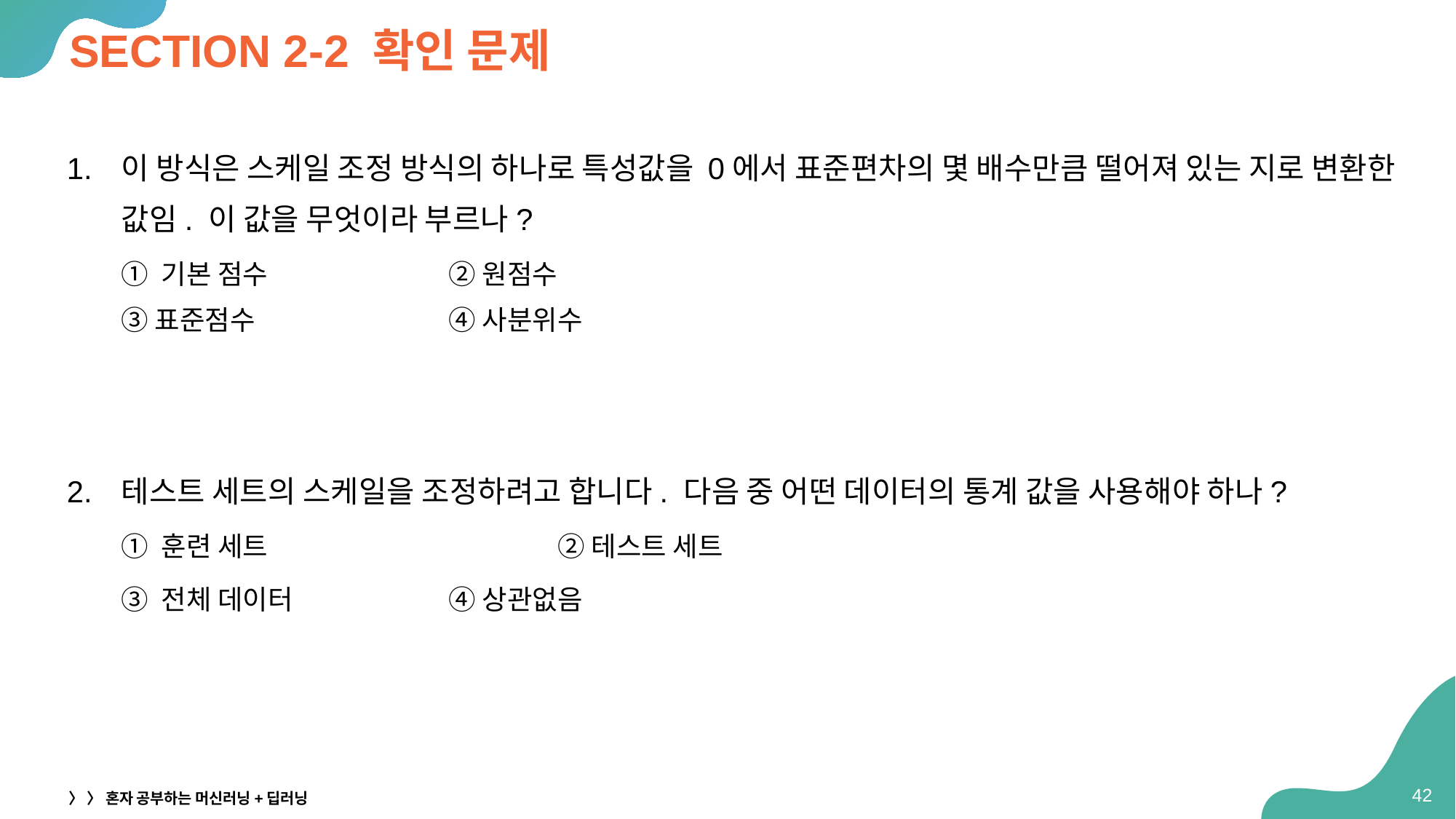

# SECTION 2-2 확인 문제
이 방식은 스케일 조정 방식의 하나로 특성값을 0에서 표준편차의 몇 배수만큼 떨어져 있는 지로 변환한 값임. 이 값을 무엇이라 부르나?
① 기본 점수		② 원점수
③ 표준점수		④ 사분위수

테스트 세트의 스케일을 조정하려고 합니다. 다음 중 어떤 데이터의 통계 값을 사용해야 하나?
① 훈련 세트			② 테스트 세트
③ 전체 데이터		④ 상관없음

42
〉 〉 혼자 공부하는 머신러닝+딥러닝